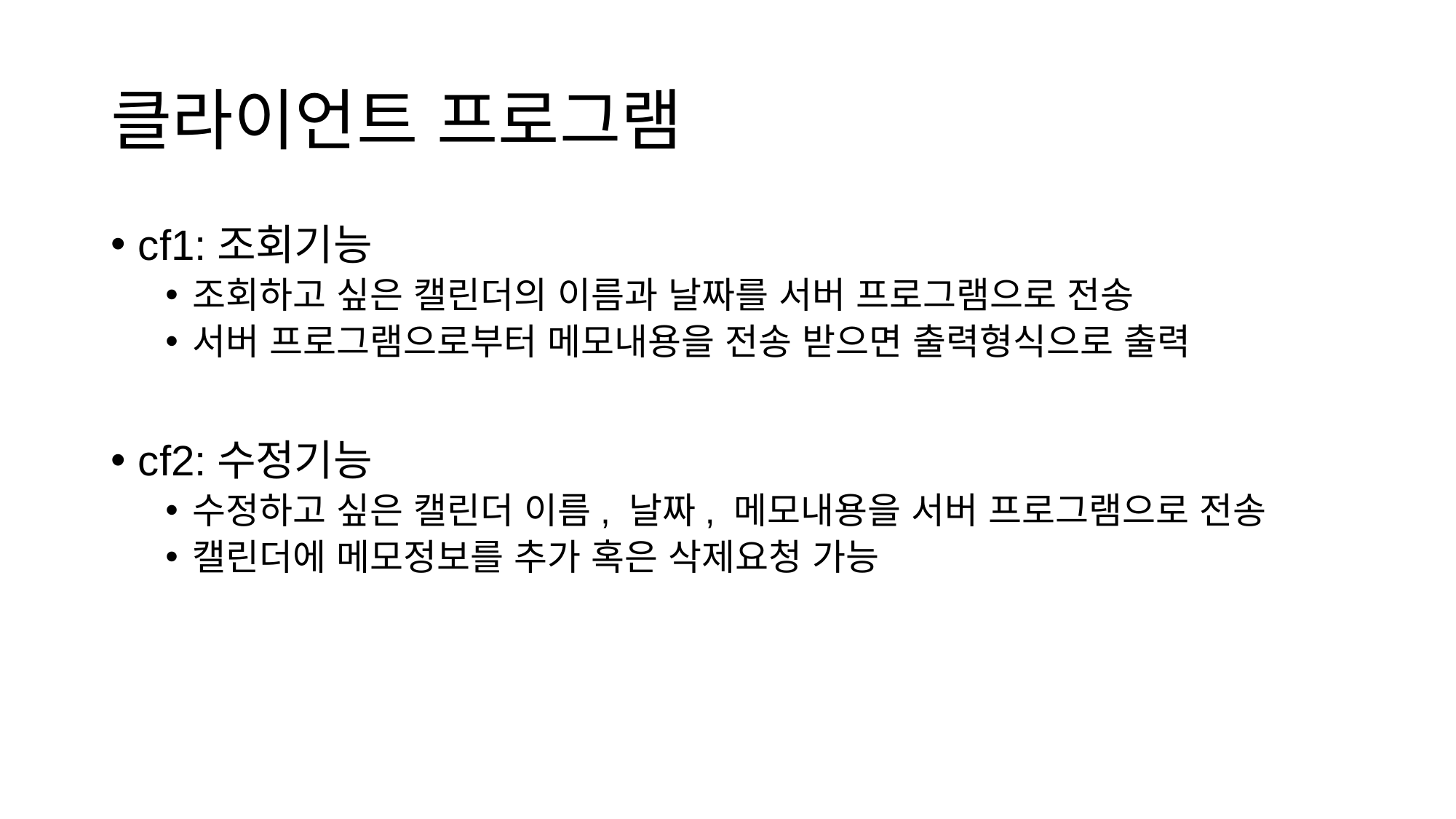

# 클라이언트 프로그램
cf1:조회기능
조회하고 싶은 캘린더의 이름과 날짜를 서버 프로그램으로 전송
서버 프로그램으로부터 메모내용을 전송 받으면 출력형식으로 출력

cf2:수정기능
수정하고 싶은 캘린더 이름, 날짜, 메모내용을 서버 프로그램으로 전송
캘린더에 메모정보를 추가 혹은 삭제요청 가능